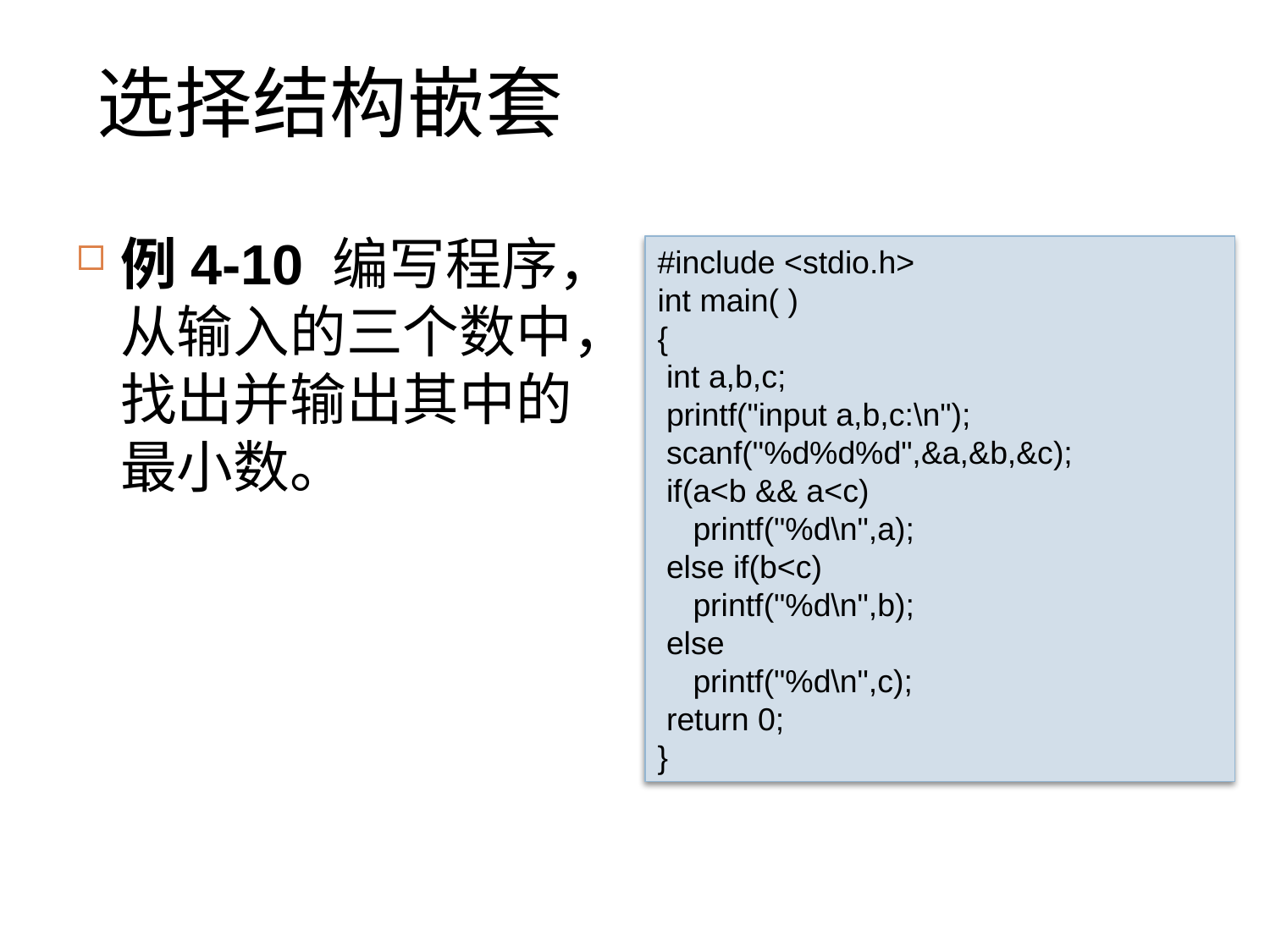

# 选择结构嵌套
例4-10 编写程序，从输入的三个数中，找出并输出其中的最小数。

#include <stdio.h>
int main( )
{
 int a,b,c;
 printf("input a,b,c:\n");
 scanf("%d%d%d",&a,&b,&c);
 if(a<b && a<c)
    printf("%d\n",a);
 else if(b<c)
    printf("%d\n",b);
 else
    printf("%d\n",c);
 return 0;
}